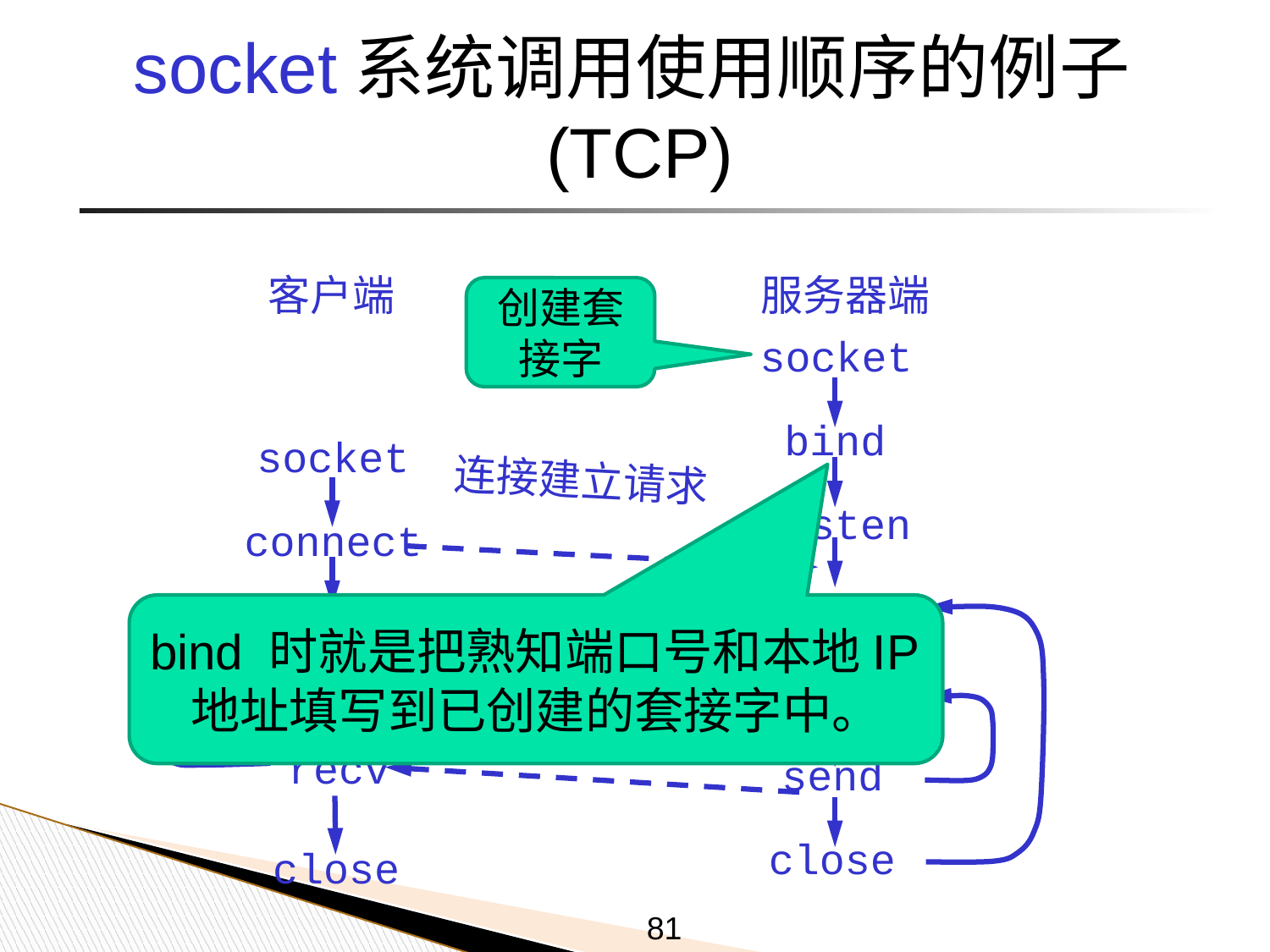

# socket系统调用使用顺序的例子(TCP)
客户端
服务器端
创建套接字
socket

bind
socket
连接建立请求

listen
connect

accept
send
bind 时就是把熟知端口号和本地IP地址填写到已创建的套接字中。

recv

recv
send

close
close
81